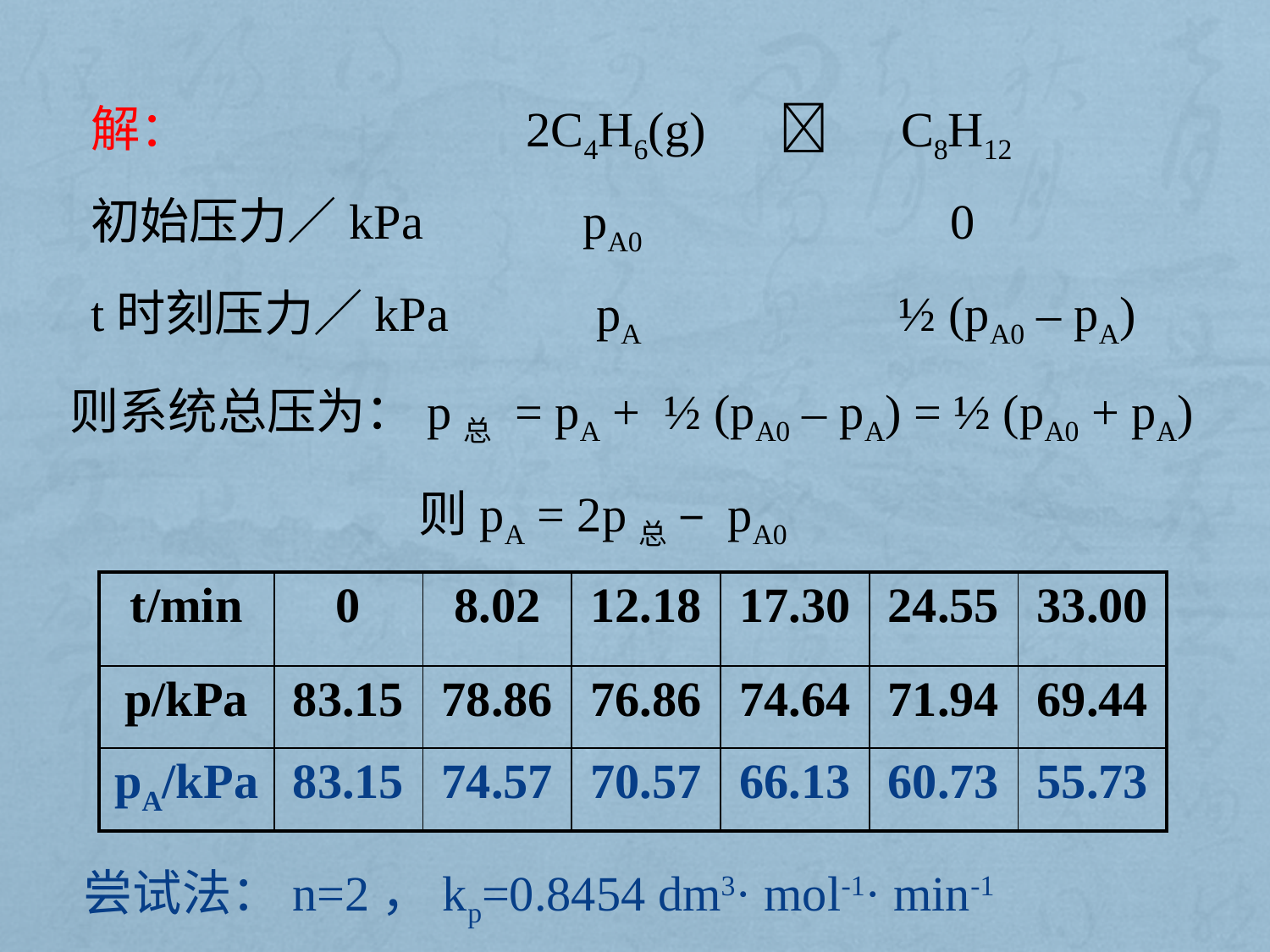

解：	     　　             2C4H6(g) 　→　 C8H12
初始压力／kPa             pA0		        0
t时刻压力／kPa            pA                     ½ (pA0 – pA)
则系统总压为：p总 = pA +  ½ (pA0 – pA) = ½ (pA0 + pA)
则pA = 2p总 – pA0
| t/min | 0 | 8.02 | 12.18 | 17.30 | 24.55 | 33.00 |
| --- | --- | --- | --- | --- | --- | --- |
| p/kPa | 83.15 | 78.86 | 76.86 | 74.64 | 71.94 | 69.44 |
| pA/kPa | 83.15 | 74.57 | 70.57 | 66.13 | 60.73 | 55.73 |
尝试法：n=2，kp=0.8454 dm3· mol-1· min-1